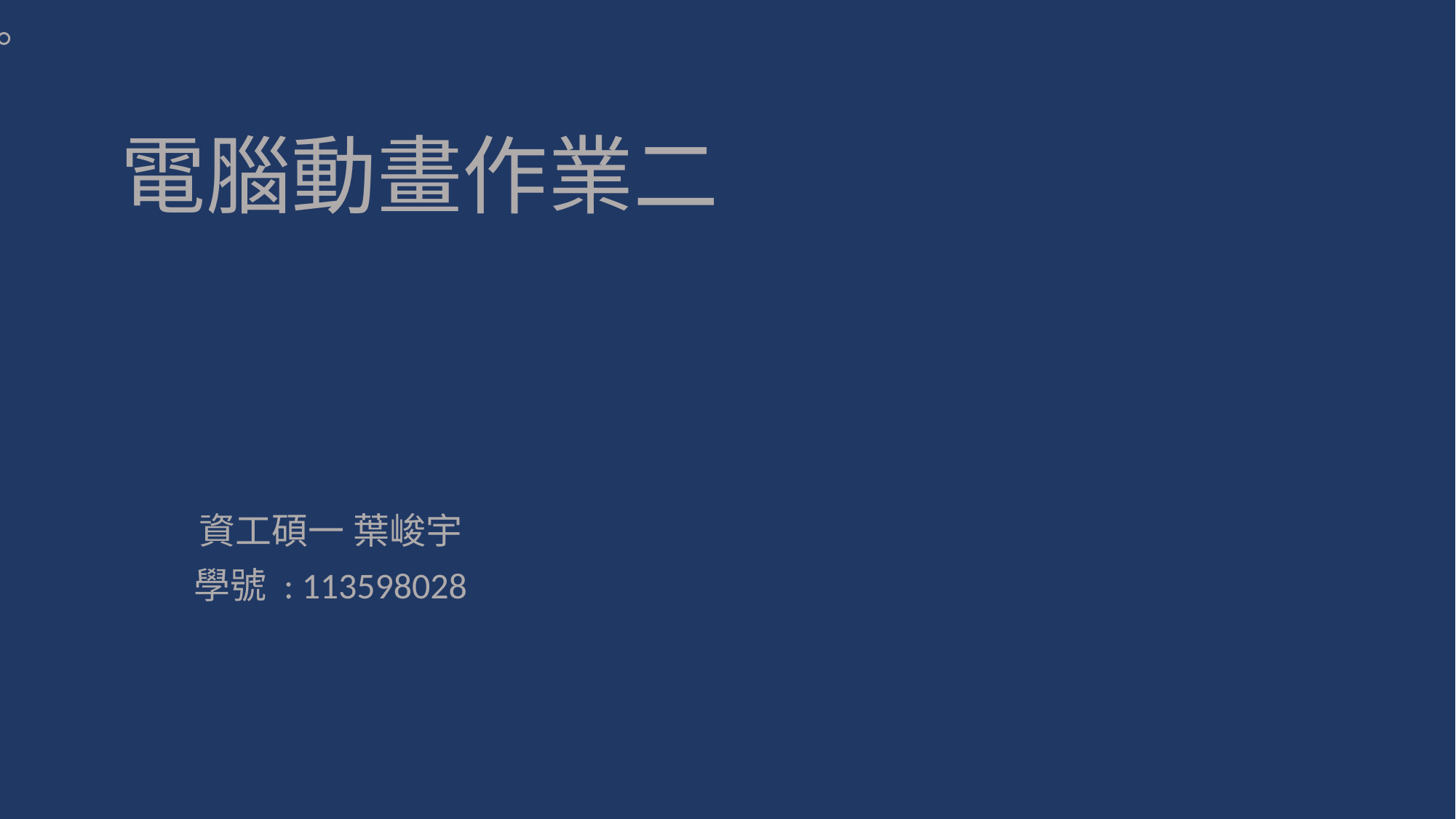

1.目標:去年我跟幾位大學同學約好在開學前要一起去綠島玩。
# 電腦動畫作業二
資工碩一 葉峻宇
學號 : 113598028